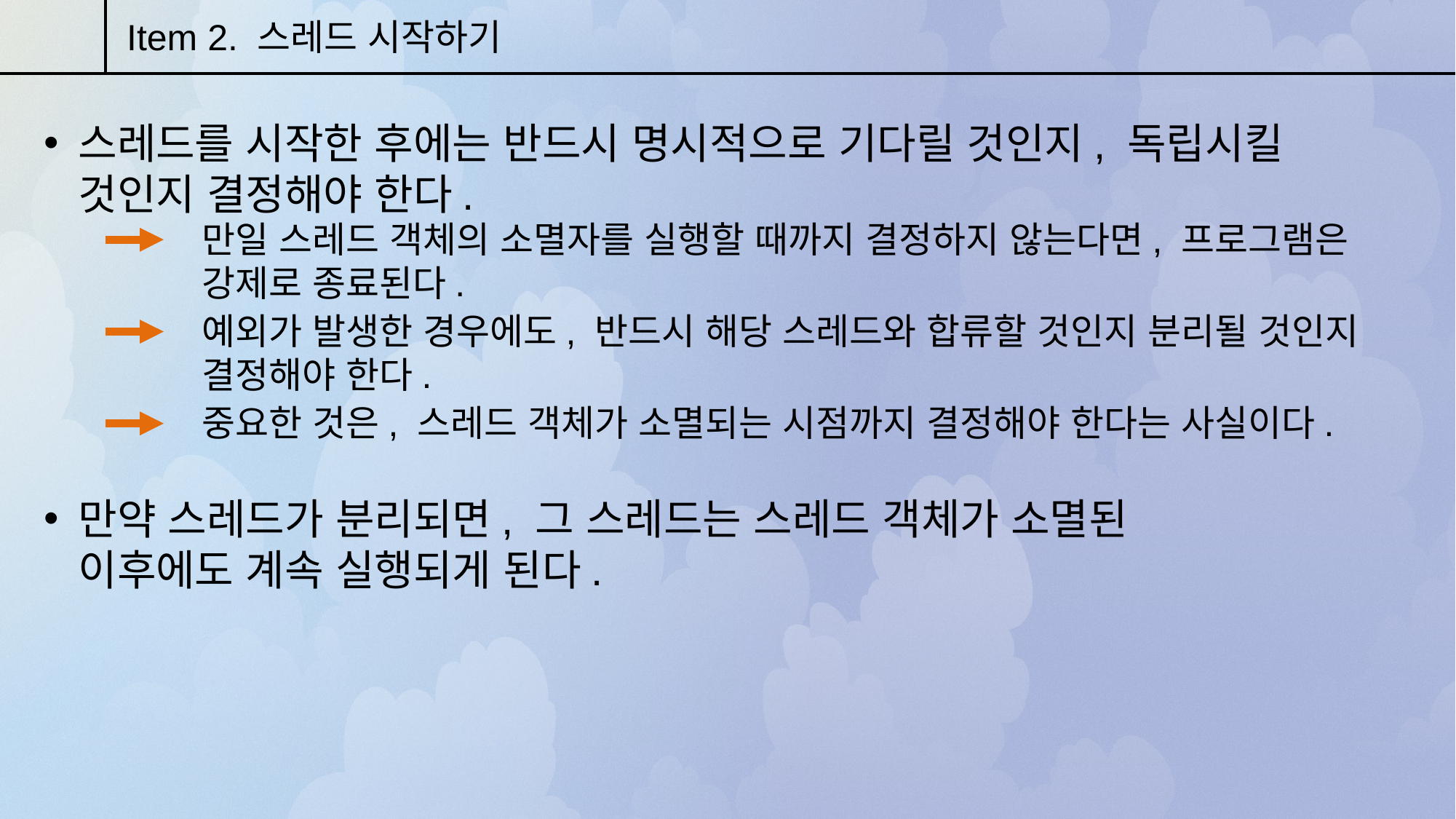

Item 2. 스레드 시작하기
스레드를 시작한 후에는 반드시 명시적으로 기다릴 것인지, 독립시킬 것인지 결정해야 한다.
만일 스레드 객체의 소멸자를 실행할 때까지 결정하지 않는다면, 프로그램은 강제로 종료된다.
예외가 발생한 경우에도, 반드시 해당 스레드와 합류할 것인지 분리될 것인지 결정해야 한다.
중요한 것은, 스레드 객체가 소멸되는 시점까지 결정해야 한다는 사실이다.
만약 스레드가 분리되면, 그 스레드는 스레드 객체가 소멸된 이후에도 계속 실행되게 된다.